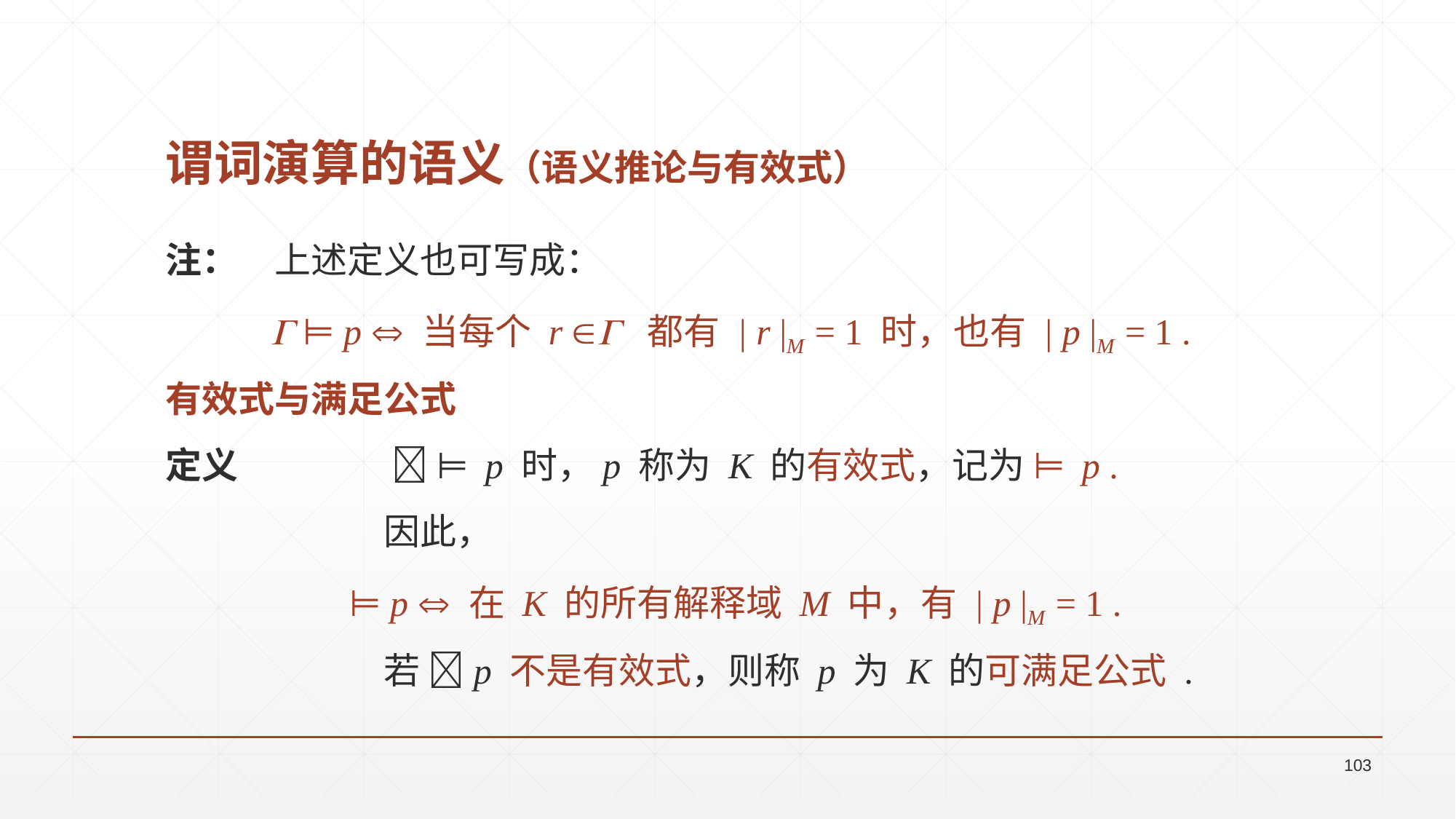

# 谓词演算的语义（语义推论与有效式）
注：	上述定义也可写成：
Γ ⊨ p ⇔ 当每个 r ∈Γ  都有 | r |M  = 1 时，也有 | p |M  = 1 .
有效式与满足公式
定义		 ∅ ⊨ p 时，p 称为 K 的有效式，记为 ⊨ p .
		因此，
⊨ p ⇔ 在 K 的所有解释域 M 中，有 | p |M  = 1 .
 		若 ¬p 不是有效式，则称 p 为 K 的可满足公式 .
103